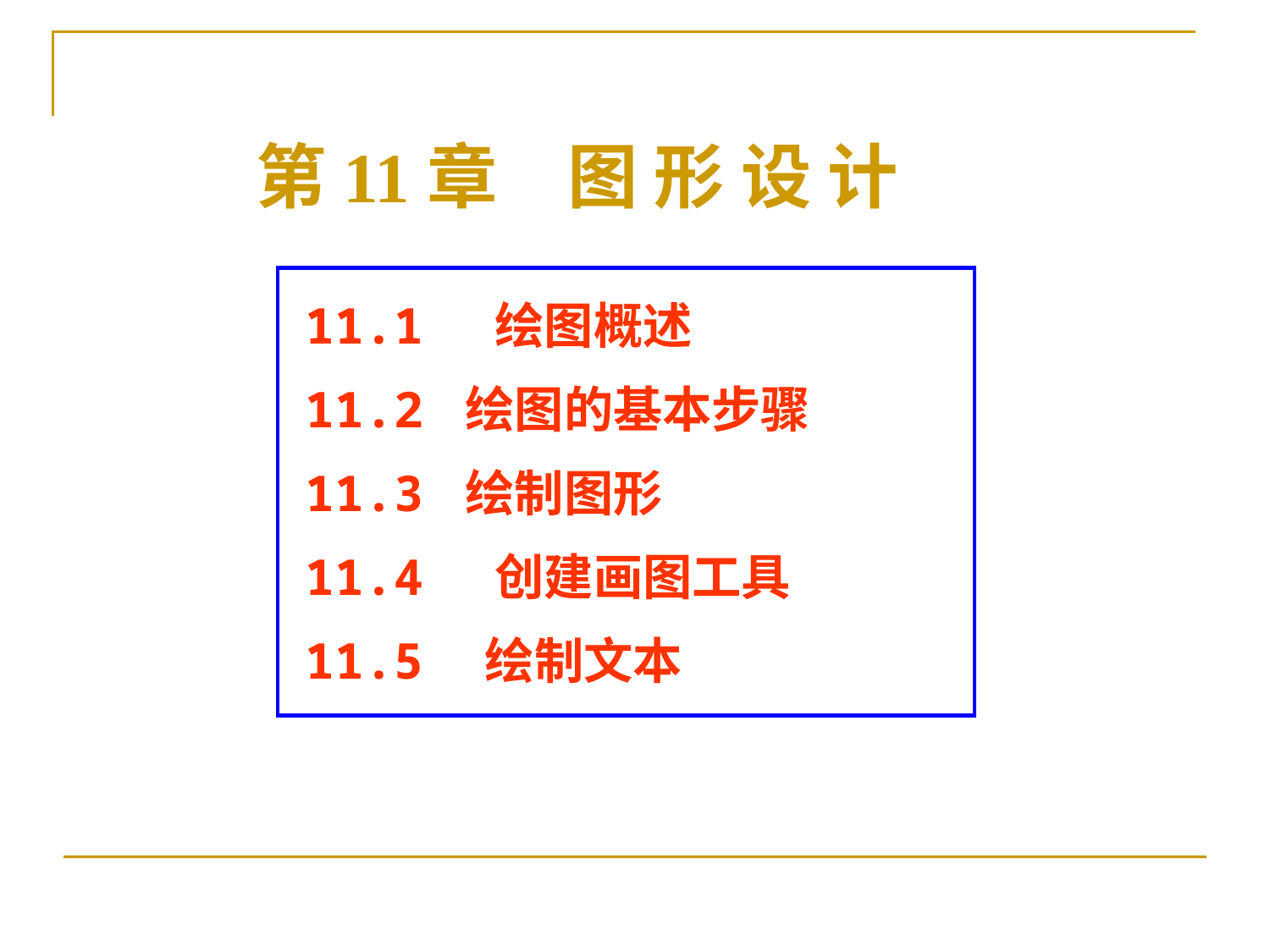

第11章　图 形 设 计
11.1  绘图概述
11.2 绘图的基本步骤
11.3 绘制图形
11.4  创建画图工具
11.5　绘制文本